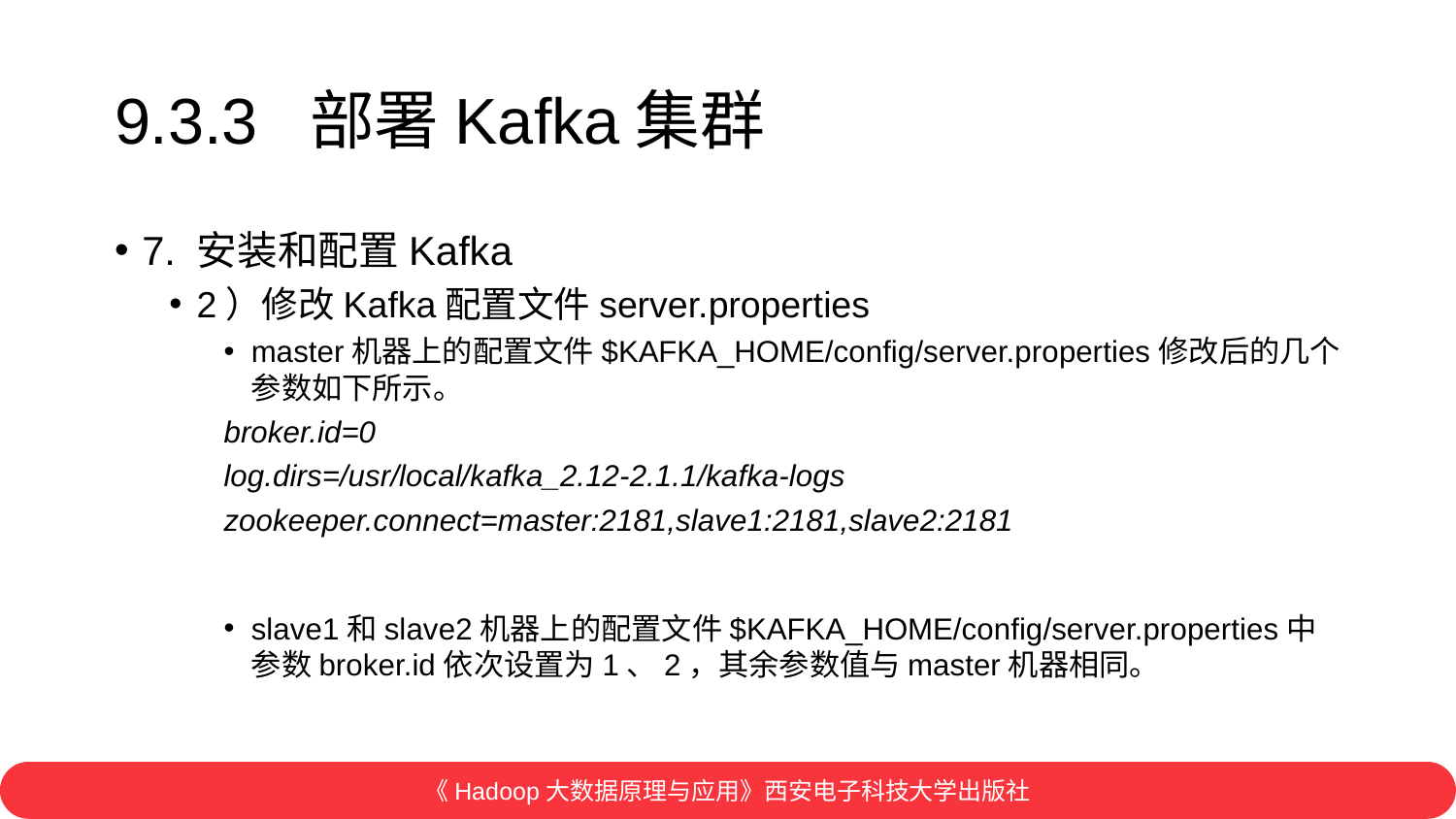

# 9.3.3  部署Kafka集群
7. 安装和配置Kafka
2）修改Kafka配置文件server.properties
master机器上的配置文件$KAFKA_HOME/config/server.properties修改后的几个参数如下所示。
broker.id=0
log.dirs=/usr/local/kafka_2.12-2.1.1/kafka-logs
zookeeper.connect=master:2181,slave1:2181,slave2:2181

slave1和slave2机器上的配置文件$KAFKA_HOME/config/server.properties中参数broker.id依次设置为1、2，其余参数值与master机器相同。